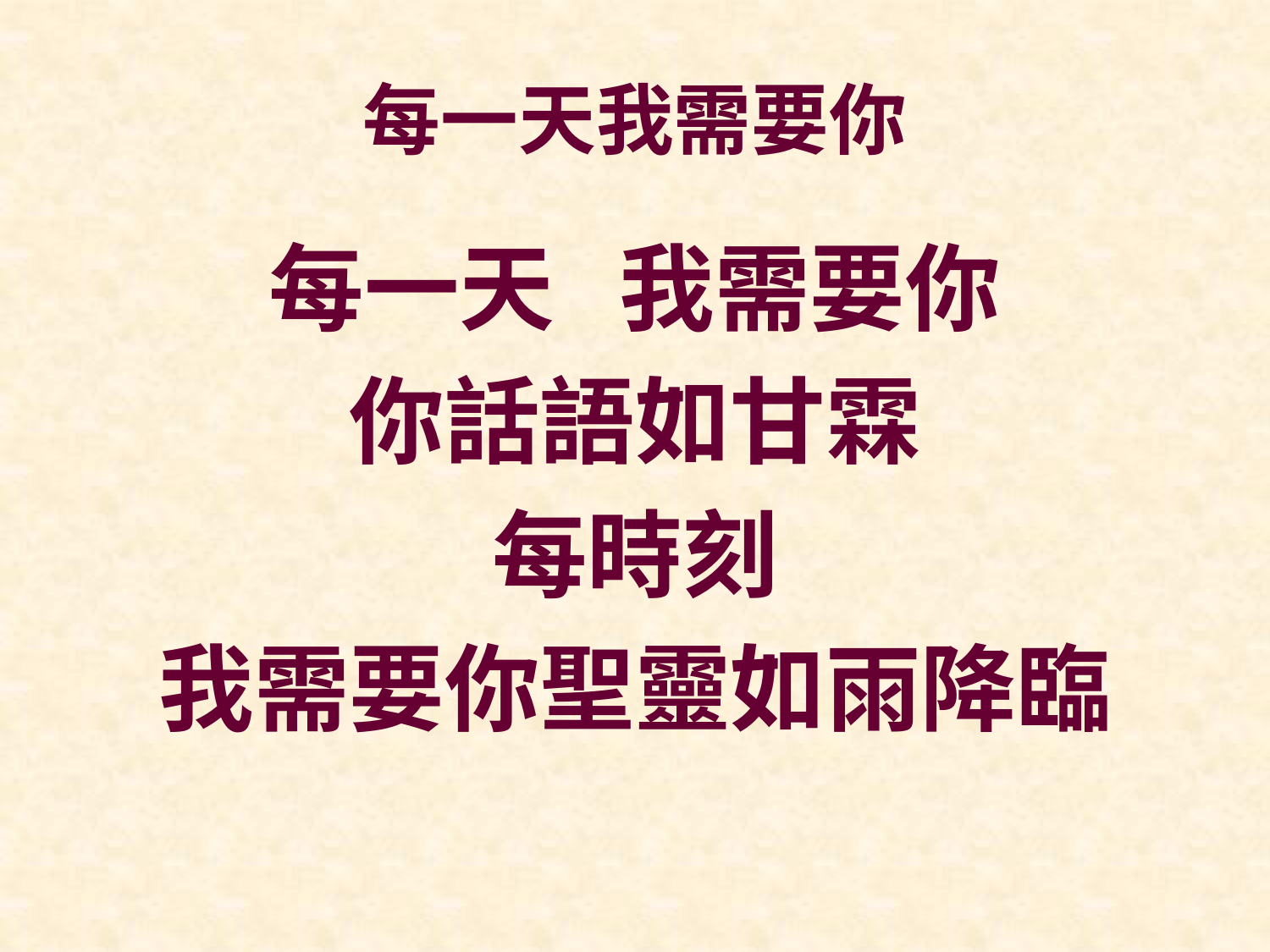

# 每一天我需要你
每一天   我需要你
你話語如甘霖
每時刻
我需要你聖靈如雨降臨